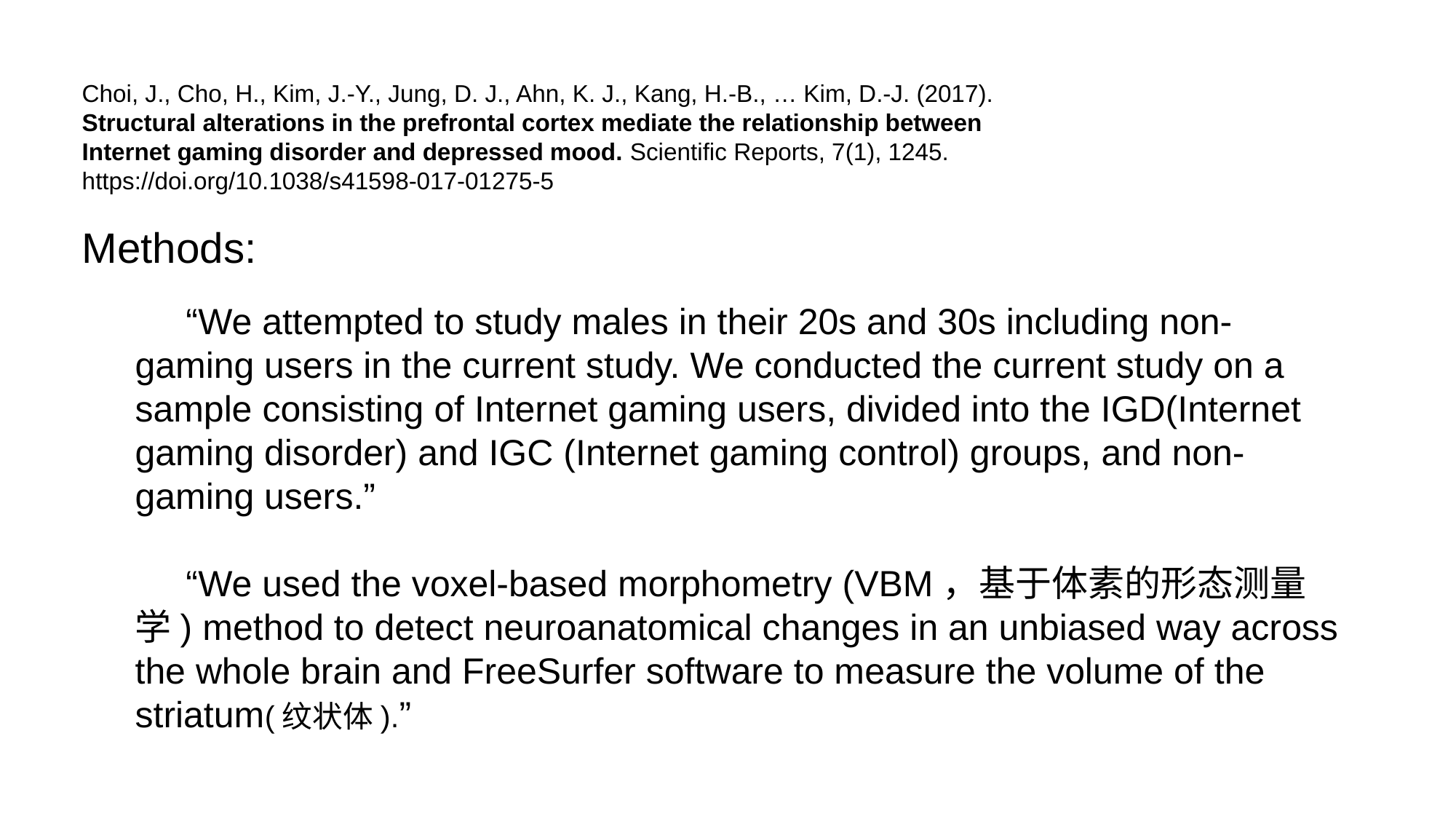

Choi, J., Cho, H., Kim, J.-Y., Jung, D. J., Ahn, K. J., Kang, H.-B., … Kim, D.-J. (2017). Structural alterations in the prefrontal cortex mediate the relationship between Internet gaming disorder and depressed mood. Scientific Reports, 7(1), 1245. https://doi.org/10.1038/s41598-017-01275-5
Methods:
     “We attempted to study males in their 20s and 30s including non-gaming users in the current study. We conducted the current study on a sample consisting of Internet gaming users, divided into the IGD(Internet gaming disorder) and IGC (Internet gaming control) groups, and non-gaming users.”

     “We used the voxel-based morphometry (VBM，基于体素的形态测量学) method to detect neuroanatomical changes in an unbiased way across the whole brain and FreeSurfer software to measure the volume of the striatum(纹状体).”